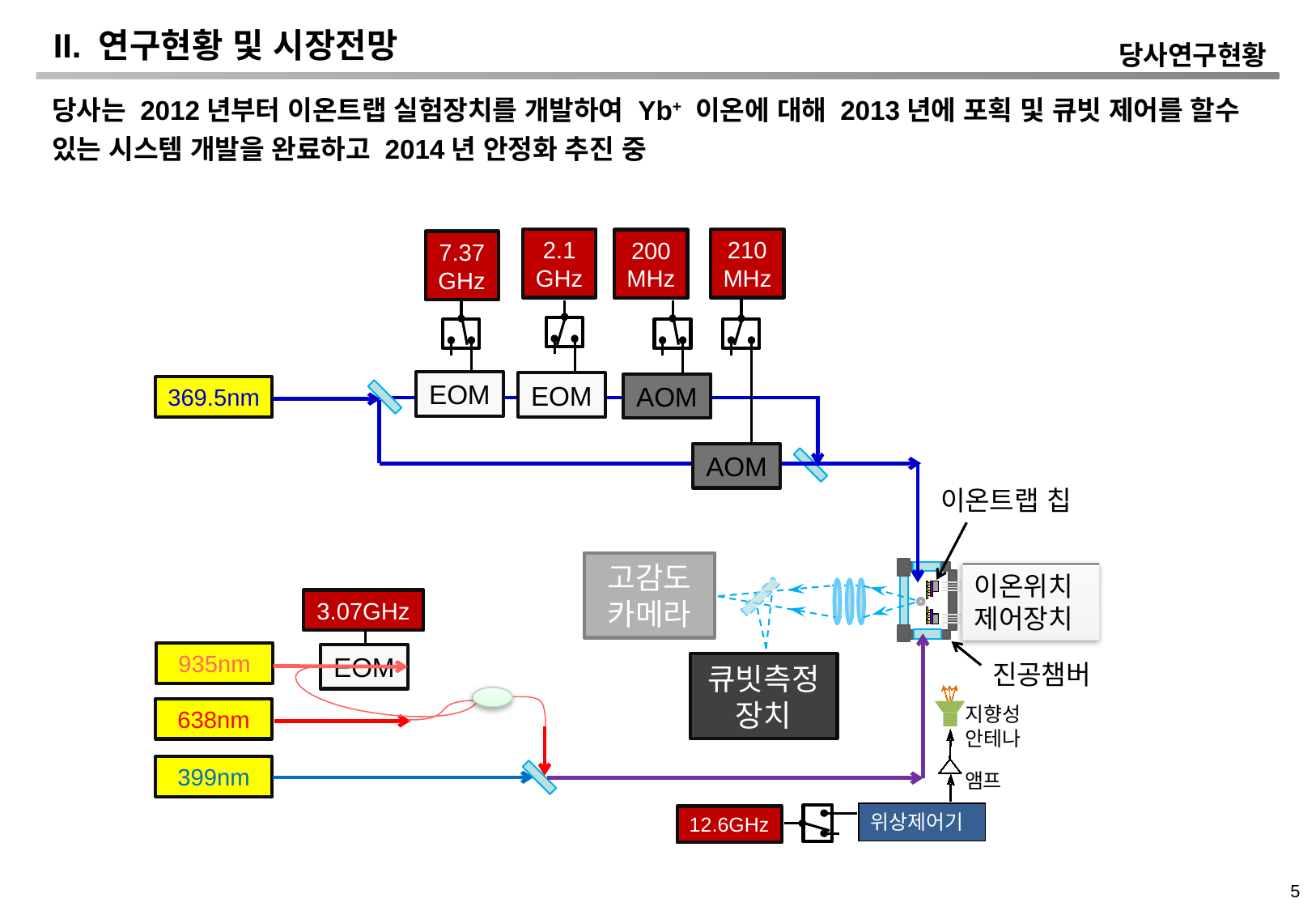

# II. 연구현황 및 시장전망
당사연구현황
당사는 2012년부터 이온트랩 실험장치를 개발하여 Yb+ 이온에 대해 2013년에 포획 및 큐빗 제어를 할수 있는 시스템 개발을 완료하고 2014년 안정화 추진 중
2.1GHz
210 MHz
200 MHz
7.37GHz

EOM
EOM
AOM
369.5nm

AOM

이온트랩 칩
고감도 카메라

이온위치 제어장치

3.07GHz

935nm
EOM
진공챔버
큐빗측정 장치

638nm
지향성안테나

399nm

앰프

위상제어기
12.6GHz